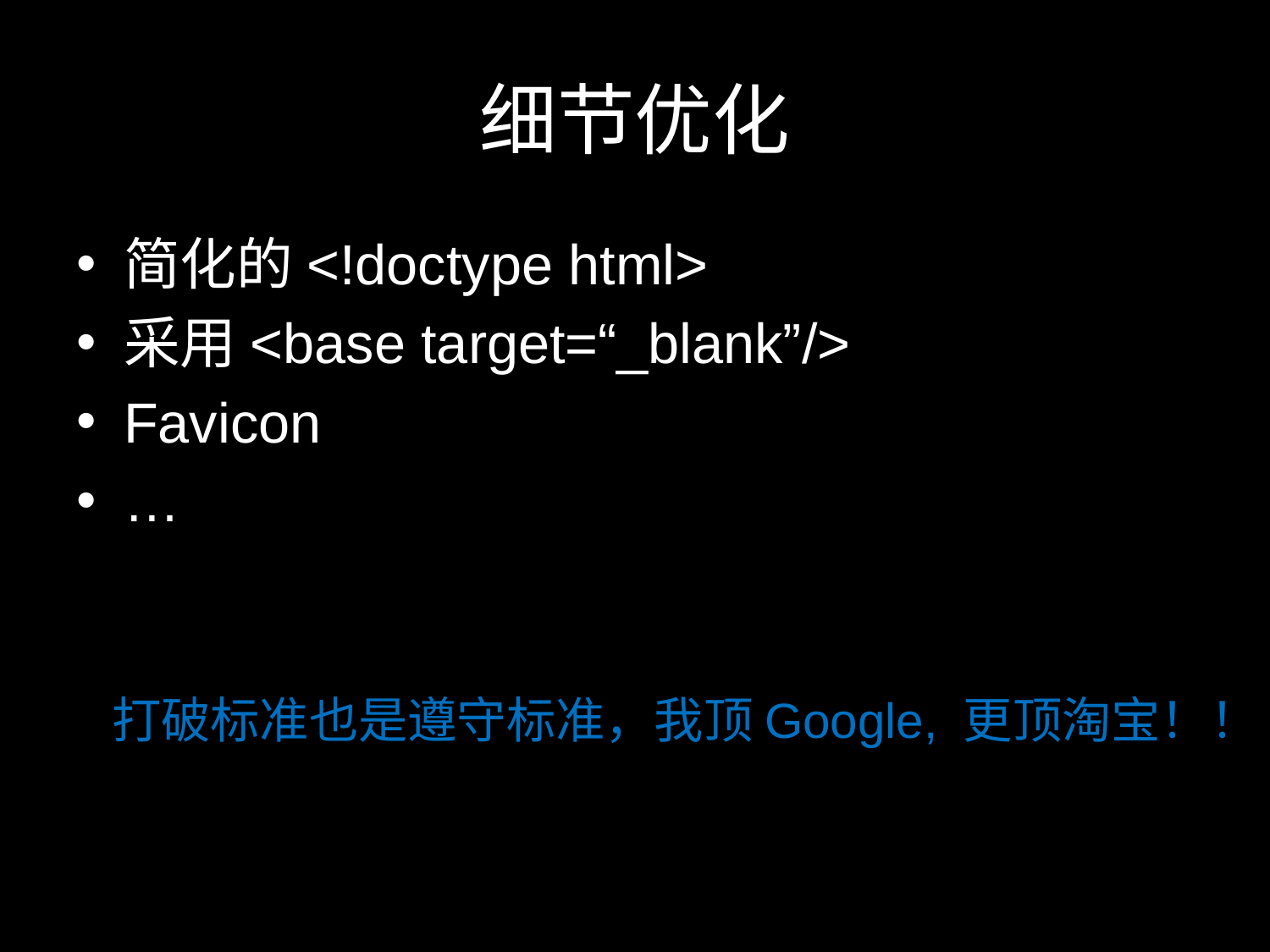

# 细节优化
简化的<!doctype html>
采用<base target=“_blank”/>
Favicon
…
打破标准也是遵守标准，我顶Google, 更顶淘宝！！